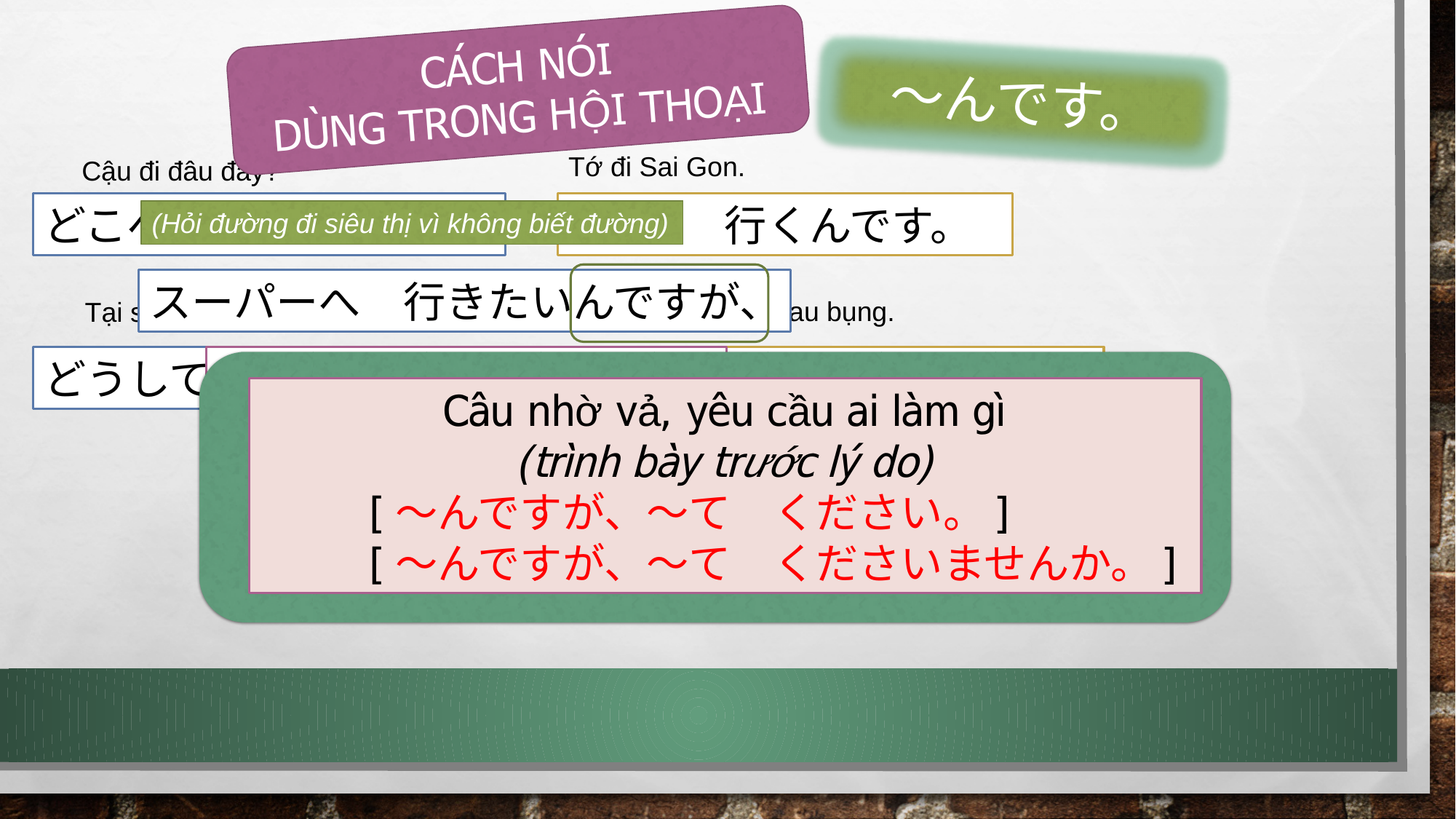

CÁCH NÓI
DÙNG TRONG HỘI THOẠI
～んです。
Tớ đi Sai Gon.
Cậu đi đâu đấy?
どこへ　行くんですか。
SGへ　行くんです。
(Hỏi đường đi siêu thị vì không biết đường)

スーパーへ　行きたいんですが、
Vì tớ hơi đau bụng.
Tại sao cậu không ăn?
おなかが　痛いんです。
道を　教えてください。
どうして　食べないんですか。

Câu nhờ vả, yêu cầu ai làm gì
(trình bày trước lý do)
	[～んですが、～て　ください。]
	[～んですが、～て　くださいませんか。]
道を　教えてくださいませんか。